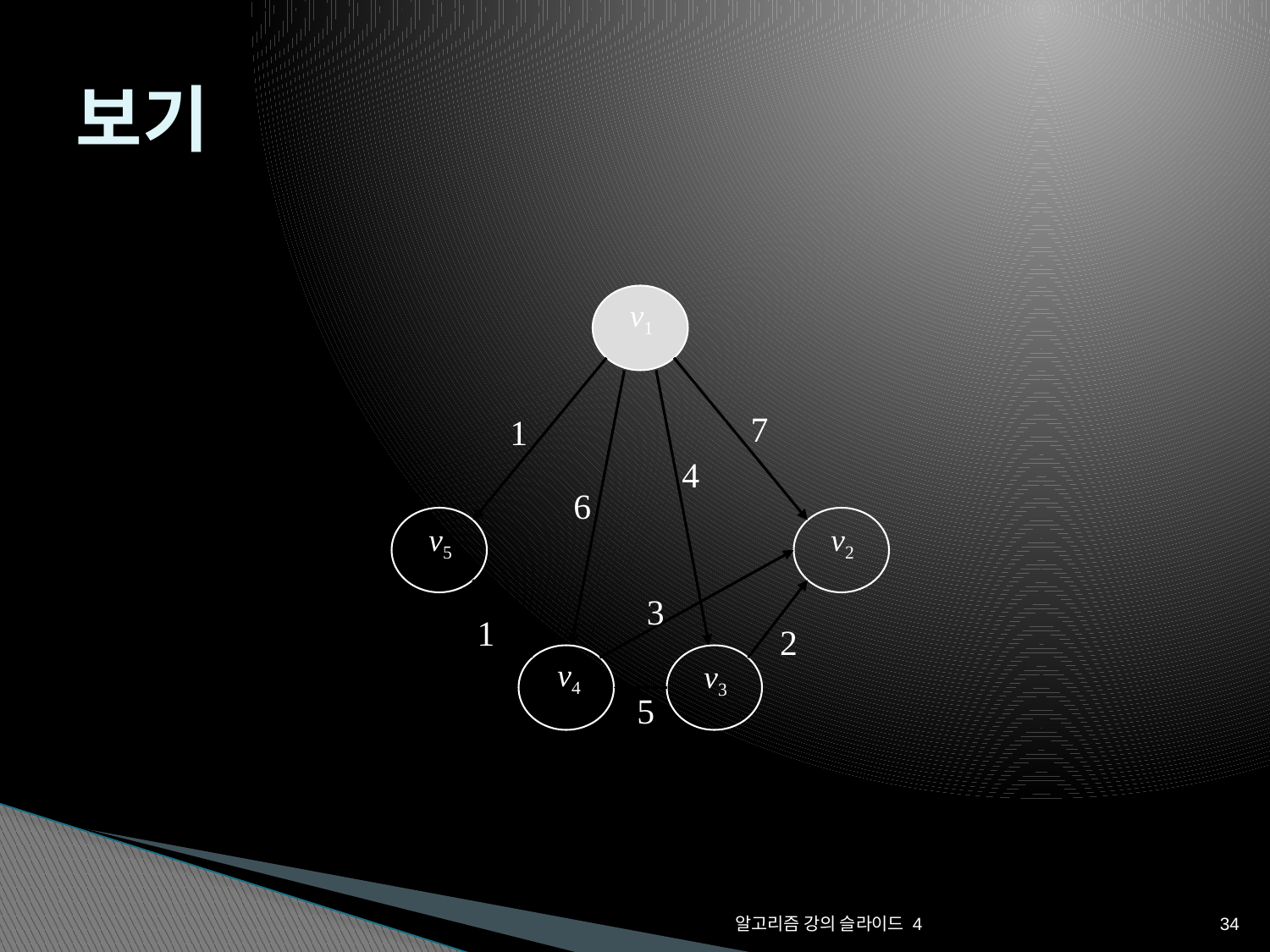

# 보기

v1

7
1
4
6

v5
v2
3
1
2

v4
v3
5
알고리즘 강의 슬라이드 4
34